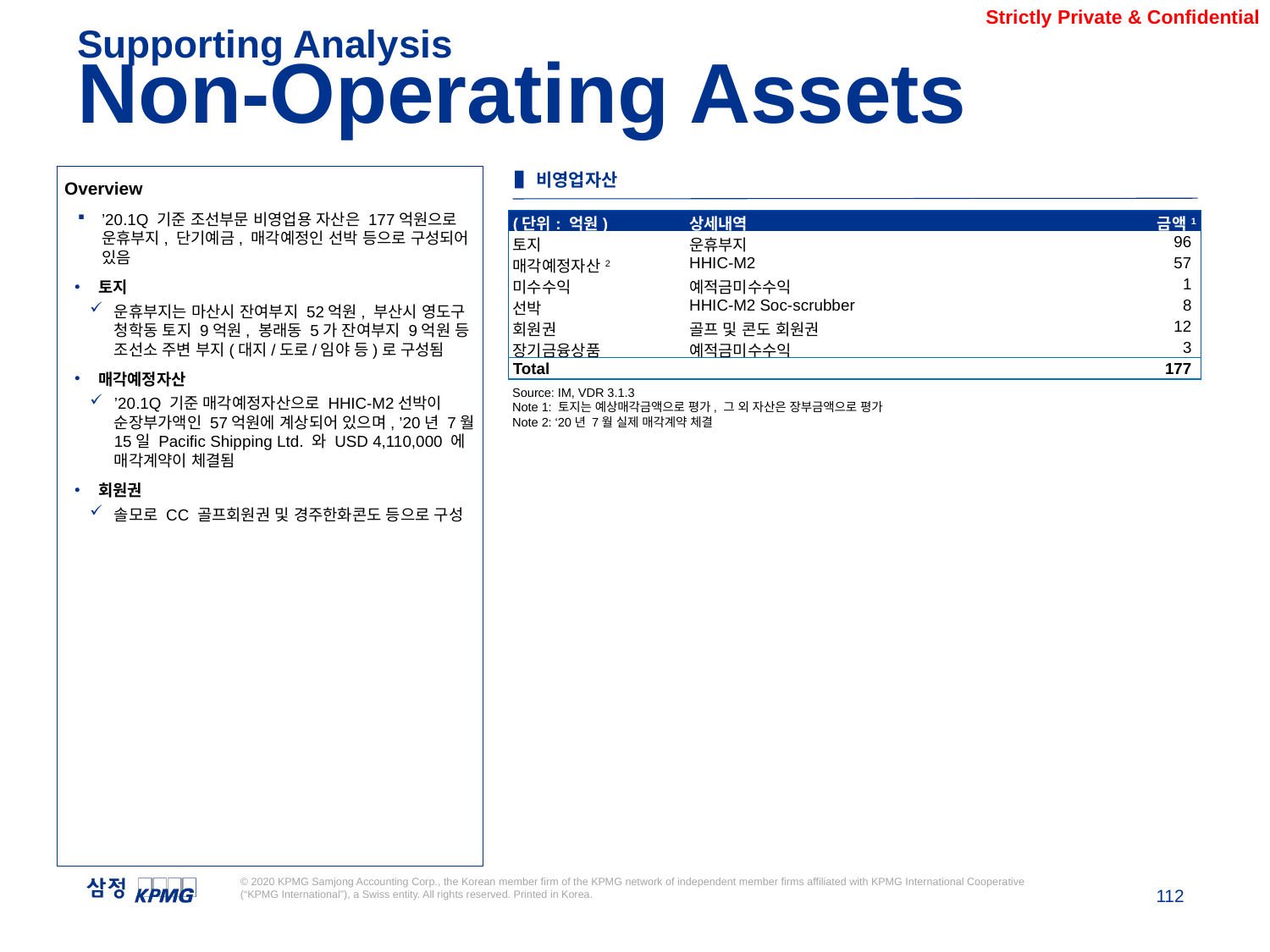

Supporting Analysis
Non-Operating Assets
▌비영업자산
Overview
’20.1Q 기준 조선부문 비영업용 자산은 177억원으로 운휴부지, 단기예금, 매각예정인 선박 등으로 구성되어 있음
토지
운휴부지는 마산시 잔여부지 52억원, 부산시 영도구 청학동 토지 9억원, 봉래동 5가 잔여부지 9억원 등 조선소 주변 부지(대지/도로/임야 등)로 구성됨
매각예정자산
’20.1Q 기준 매각예정자산으로 HHIC-M2선박이 순장부가액인 57억원에 계상되어 있으며, ’20년 7월 15일 Pacific Shipping Ltd. 와 USD 4,110,000 에 매각계약이 체결됨
회원권
솔모로 CC 골프회원권 및 경주한화콘도 등으로 구성

| (단위: 억원) | 상세내역 | 금액1 |
| --- | --- | --- |
| 토지 | 운휴부지 | 96 |
| 매각예정자산2 | HHIC-M2 | 57 |
| 미수수익 | 예적금미수수익 | 1 |
| 선박 | HHIC-M2 Soc-scrubber | 8 |
| 회원권 | 골프 및 콘도 회원권 | 12 |
| 장기금융상품 | 예적금미수수익 | 3 |
| Total |  | 177 |
Source: IM, VDR 3.1.3
Note 1: 토지는 예상매각금액으로 평가, 그 외 자산은 장부금액으로 평가
Note 2: ‘20년 7월 실제 매각계약 체결